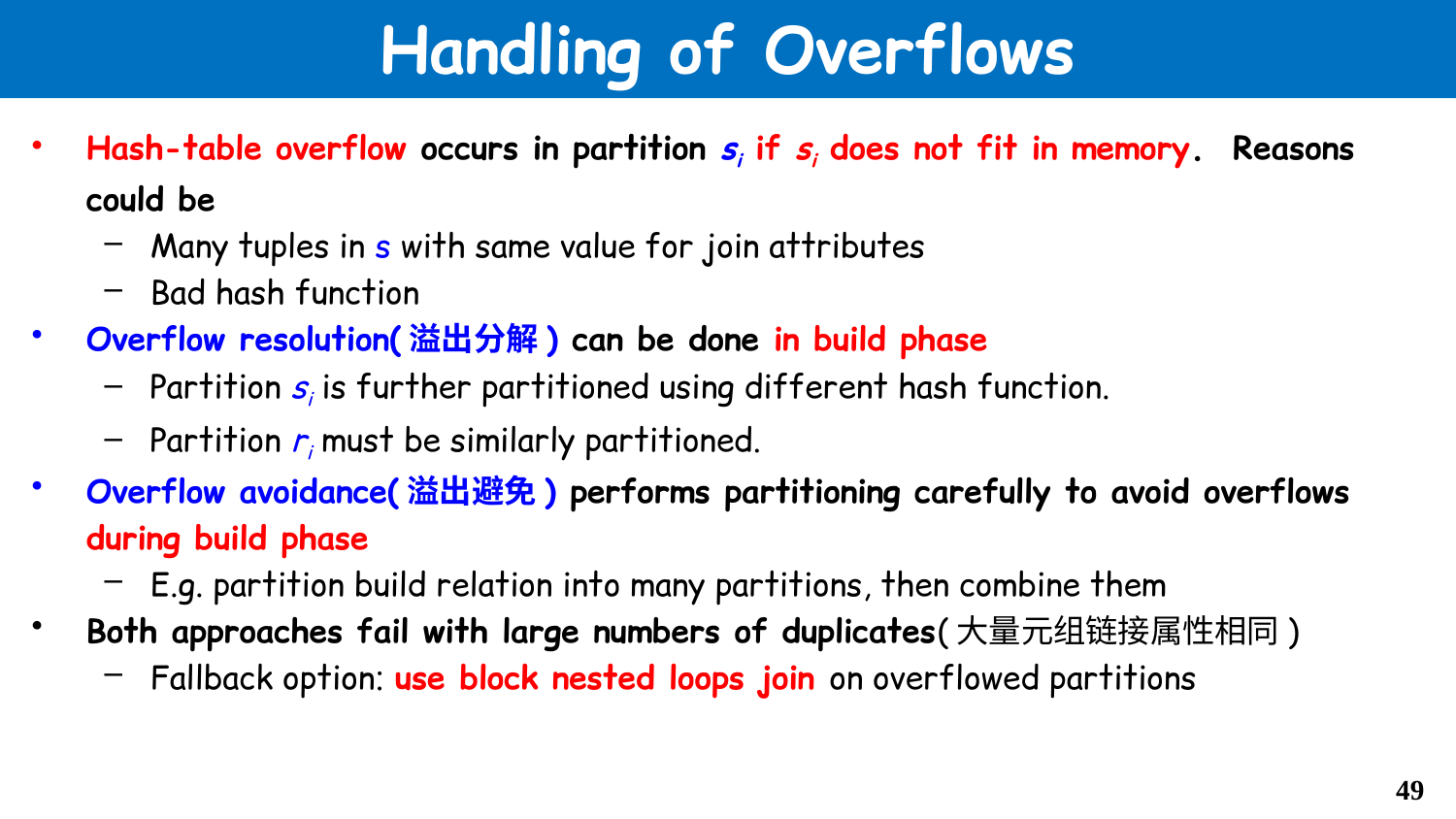

# Handling of Overflows
Hash-table overflow occurs in partition si if si does not fit in memory.  Reasons could be
Many tuples in s with same value for join attributes
Bad hash function
Overflow resolution(溢出分解) can be done in build phase
Partition si is further partitioned using different hash function.
Partition ri must be similarly partitioned.
Overflow avoidance(溢出避免) performs partitioning carefully to avoid overflows during build phase
E.g. partition build relation into many partitions, then combine them
Both approaches fail with large numbers of duplicates(大量元组链接属性相同)
Fallback option: use block nested loops join on overflowed partitions